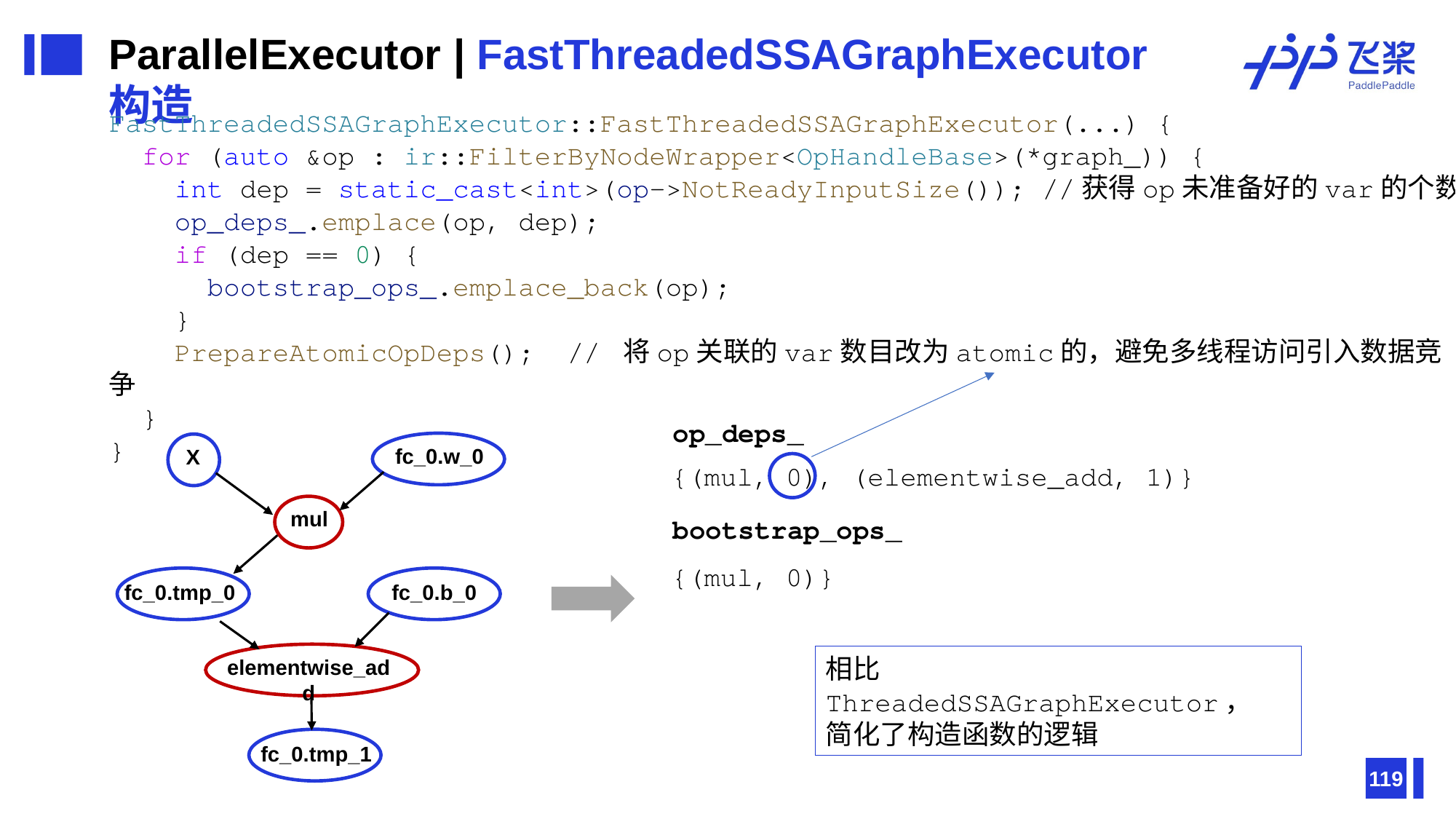

ParallelExecutor | FastThreadedSSAGraphExecutor构造
FastThreadedSSAGraphExecutor::FastThreadedSSAGraphExecutor(...) {
  for (auto &op : ir::FilterByNodeWrapper<OpHandleBase>(*graph_)) {
    int dep = static_cast<int>(op->NotReadyInputSize()); //获得op未准备好的var的个数
    op_deps_.emplace(op, dep);
    if (dep == 0) {
      bootstrap_ops_.emplace_back(op);
    }
    PrepareAtomicOpDeps();  // 将op关联的var数目改为atomic的，避免多线程访问引入数据竞争
  }
}

op_deps_
{(mul, 0), (elementwise_add, 1)}

fc_0.w_0

X

mul

fc_0.tmp_0

fc_0.b_0

elementwise_add

fc_0.tmp_1

bootstrap_ops_
{(mul, 0)}

相比ThreadedSSAGraphExecutor，
简化了构造函数的逻辑
119